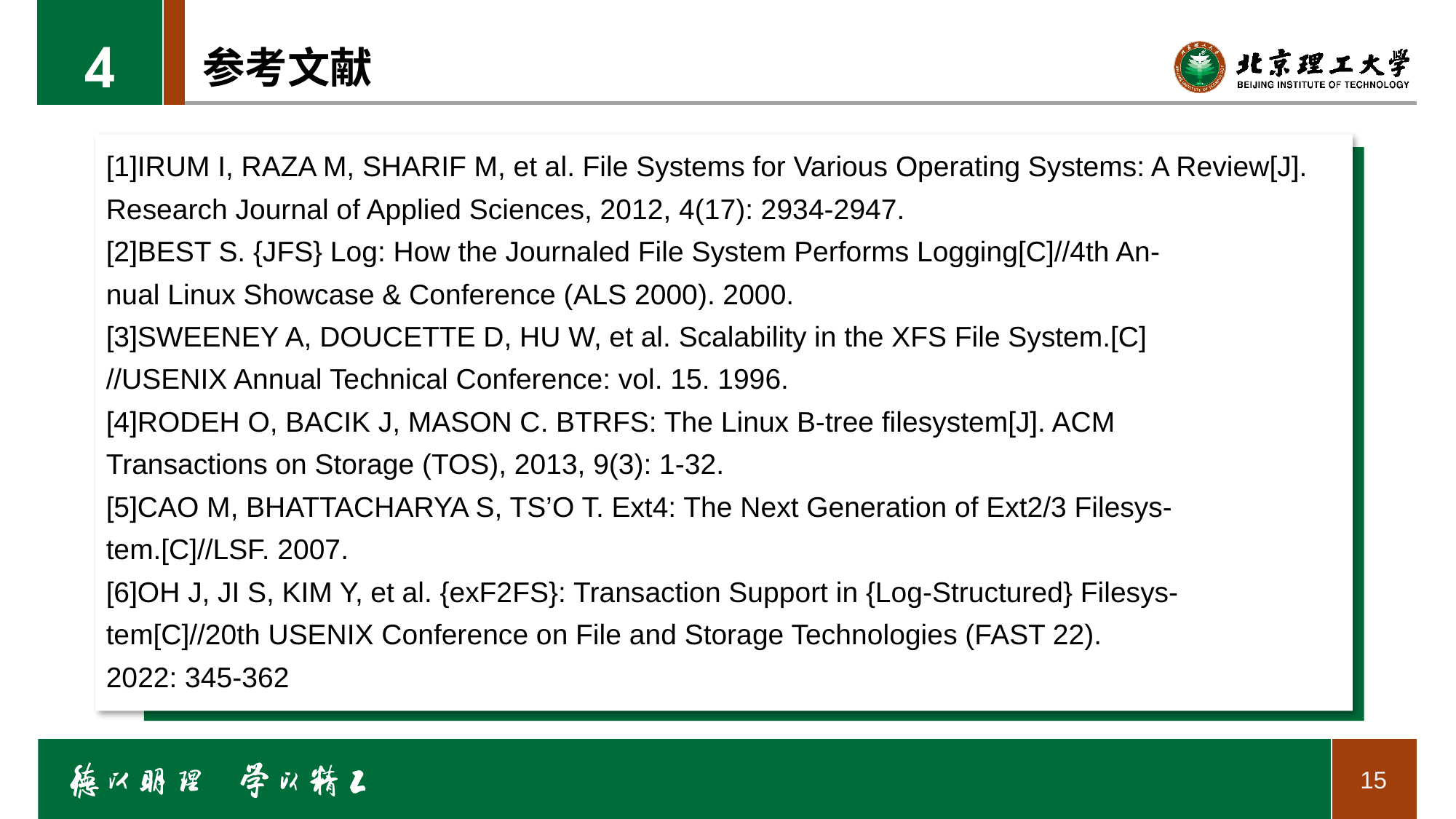

4
# 参考文献
[1]IRUM I, RAZA M, SHARIF M, et al. File Systems for Various Operating Systems: A Review[J]. Research Journal of Applied Sciences, 2012, 4(17): 2934-2947.
[2]BEST S. {JFS} Log: How the Journaled File System Performs Logging[C]//4th An-
nual Linux Showcase & Conference (ALS 2000). 2000.
[3]SWEENEY A, DOUCETTE D, HU W, et al. Scalability in the XFS File System.[C]
//USENIX Annual Technical Conference: vol. 15. 1996.
[4]RODEH O, BACIK J, MASON C. BTRFS: The Linux B-tree filesystem[J]. ACM
Transactions on Storage (TOS), 2013, 9(3): 1-32.
[5]CAO M, BHATTACHARYA S, TS’O T. Ext4: The Next Generation of Ext2/3 Filesys-
tem.[C]//LSF. 2007.
[6]OH J, JI S, KIM Y, et al. {exF2FS}: Transaction Support in {Log-Structured} Filesys-
tem[C]//20th USENIX Conference on File and Storage Technologies (FAST 22).
2022: 345-362